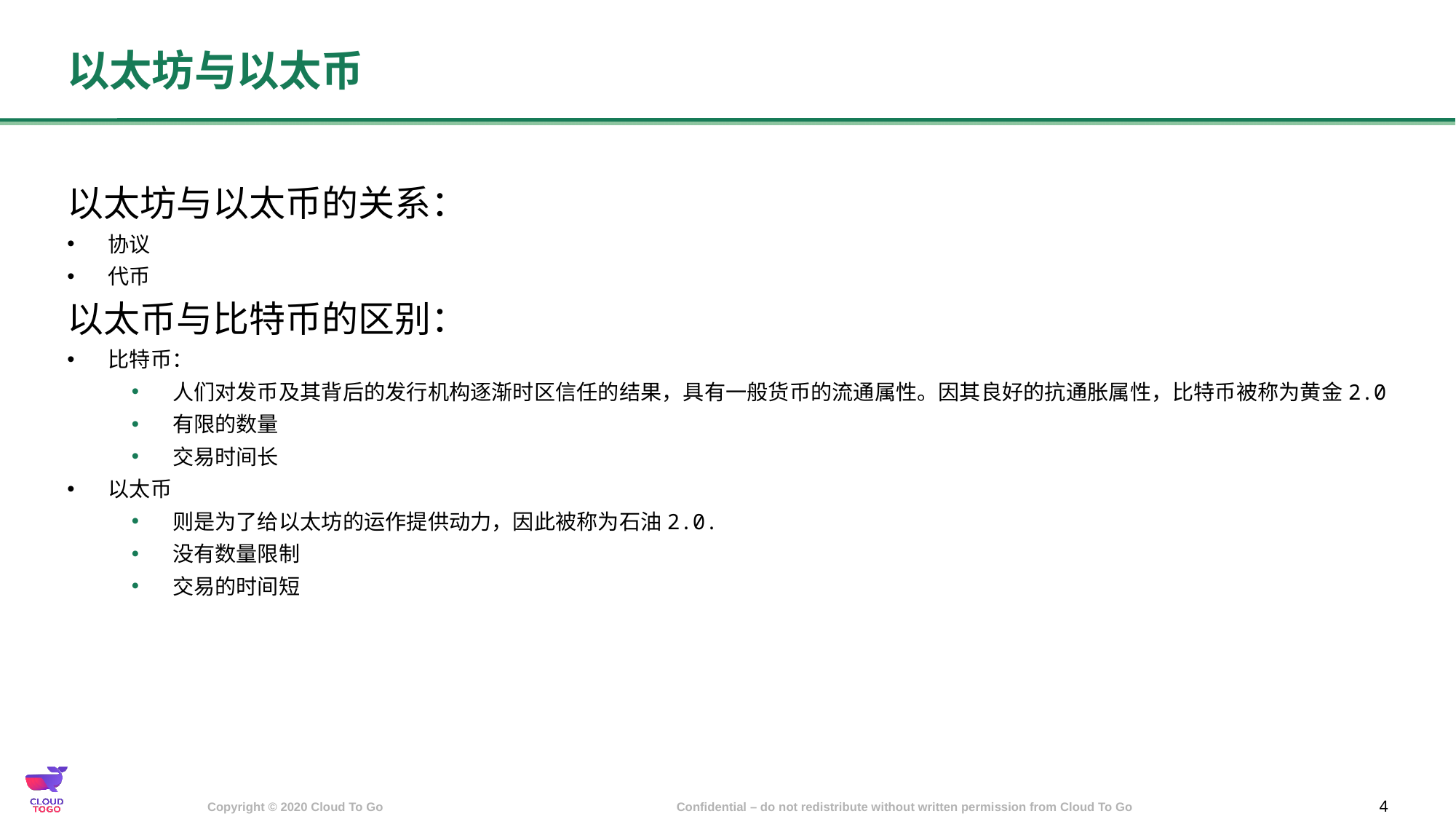

# 以太坊与以太币
以太坊与以太币的关系：
协议
代币
以太币与比特币的区别：
比特币：
人们对发币及其背后的发行机构逐渐时区信任的结果，具有一般货币的流通属性。因其良好的抗通胀属性，比特币被称为黄金2.0
有限的数量
交易时间长
以太币
则是为了给以太坊的运作提供动力，因此被称为石油2.0.
没有数量限制
交易的时间短